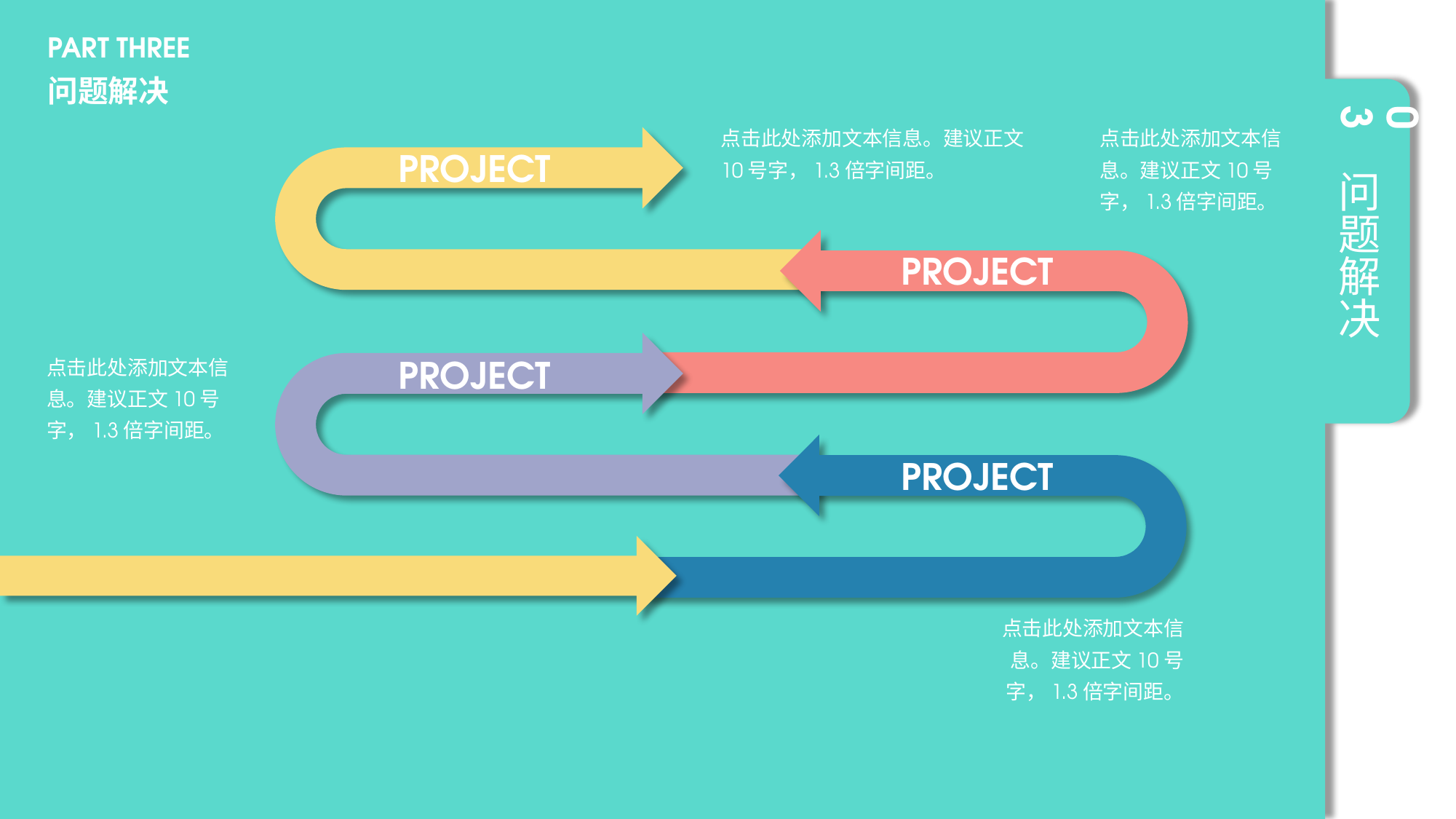

PART THREE

问题解决
03
点击此处添加文本信息。建议正文10号字，1.3倍字间距。
点击此处添加文本信息。建议正文10号字，1.3倍字间距。
PROJECT

问题解决
PROJECT

点击此处添加文本信息。建议正文10号字，1.3倍字间距。
PROJECT
PROJECT

点击此处添加文本信息。建议正文10号字，1.3倍字间距。